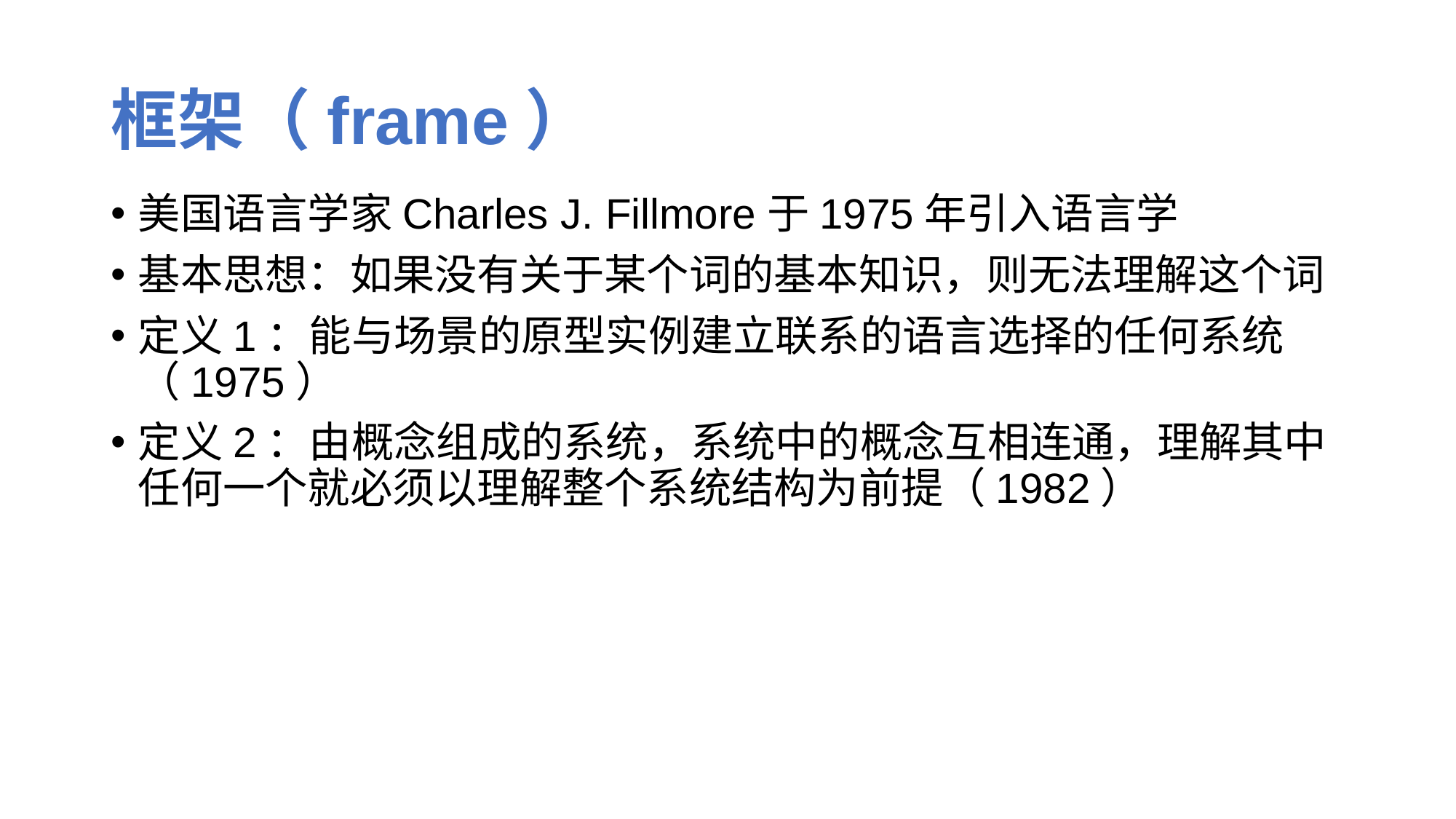

# 框架（frame）
美国语言学家Charles J. Fillmore于1975年引入语言学
基本思想：如果没有关于某个词的基本知识，则无法理解这个词
定义1：能与场景的原型实例建立联系的语言选择的任何系统（1975）
定义2：由概念组成的系统，系统中的概念互相连通，理解其中任何一个就必须以理解整个系统结构为前提（1982）